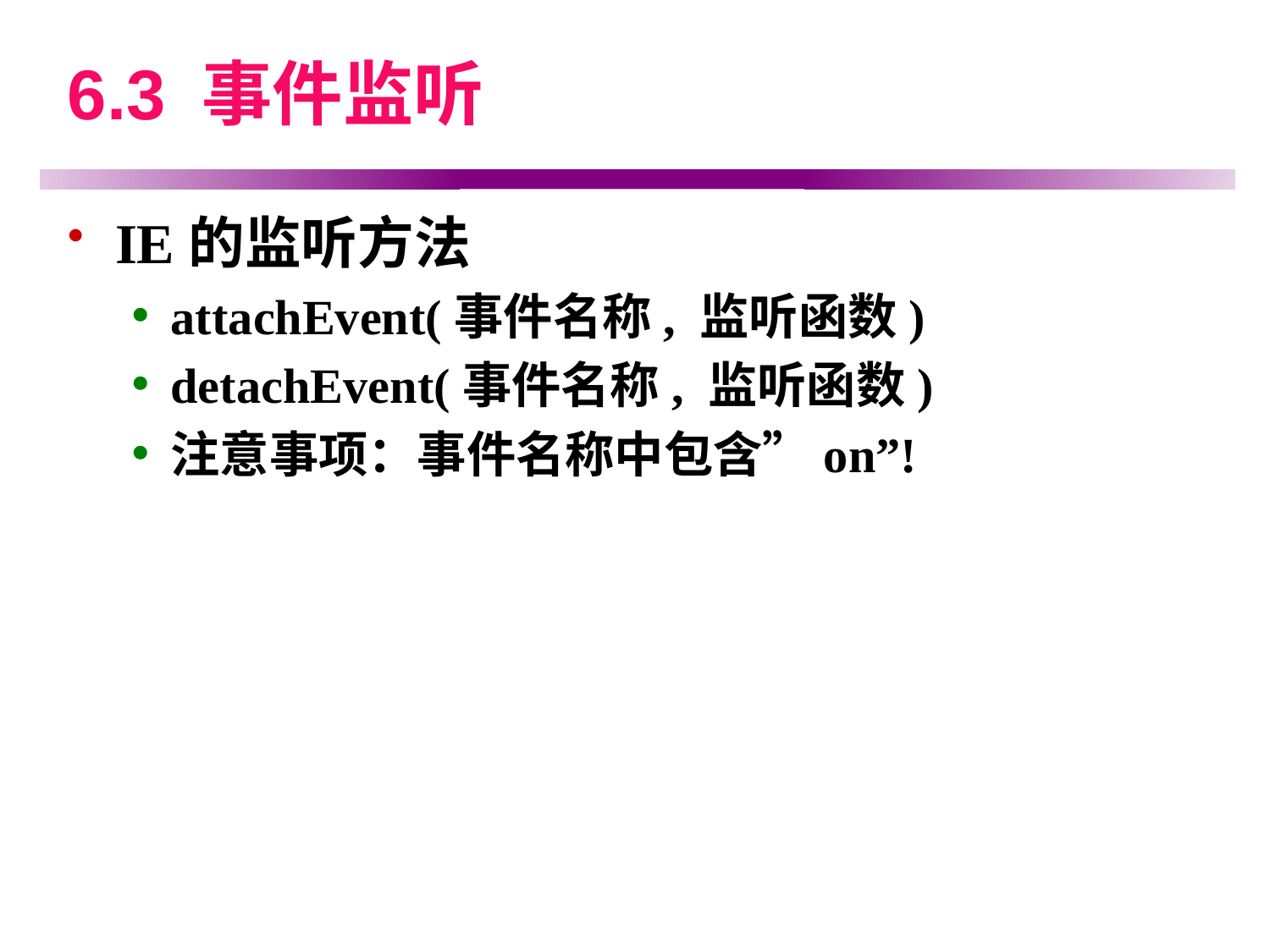

# 6.3 事件监听
IE的监听方法
attachEvent(事件名称, 监听函数)
detachEvent(事件名称, 监听函数)
注意事项：事件名称中包含”on”!